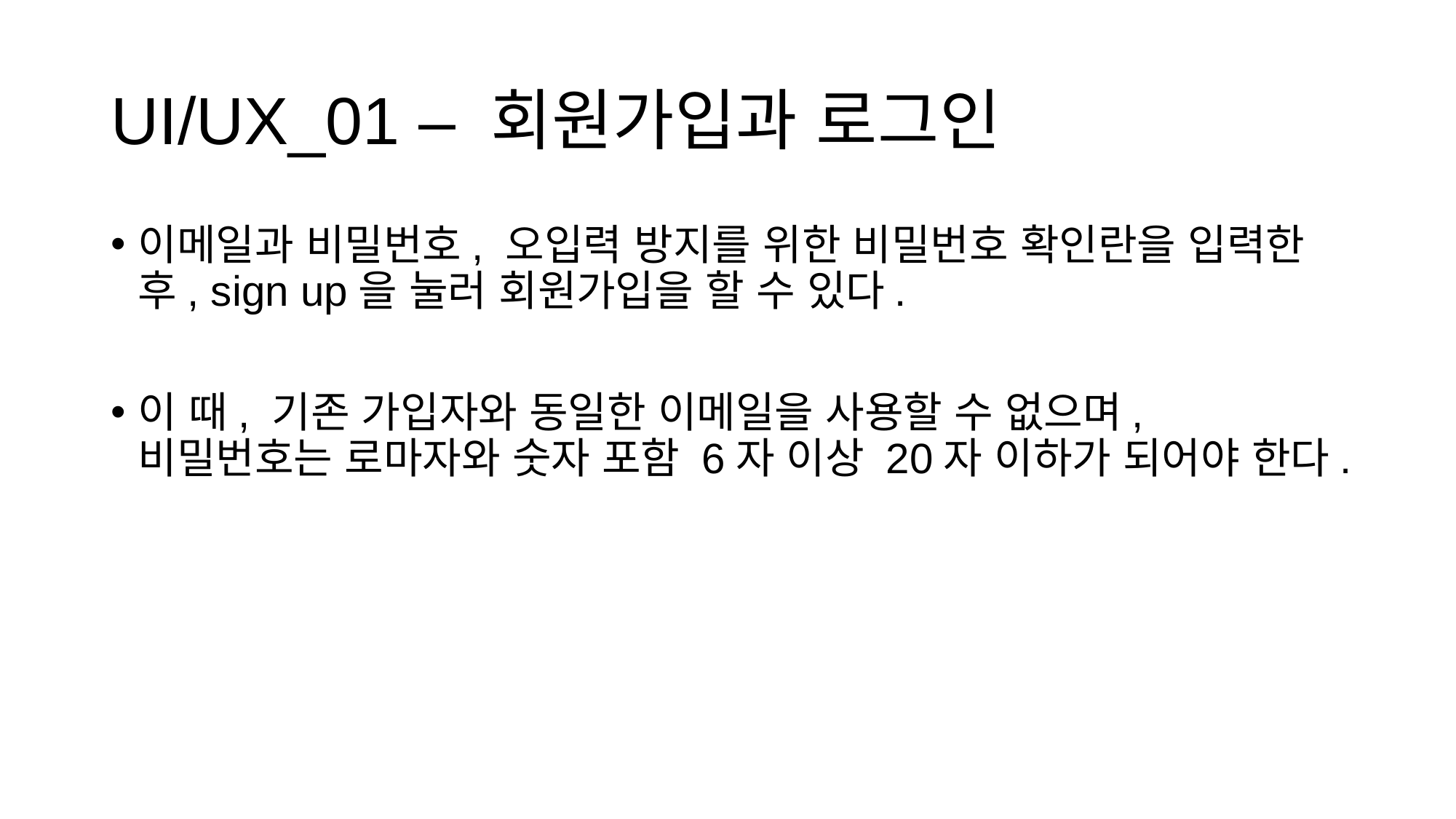

# UI/UX_01 – 회원가입과 로그인
이메일과 비밀번호, 오입력 방지를 위한 비밀번호 확인란을 입력한 후, sign up을 눌러 회원가입을 할 수 있다.

이 때, 기존 가입자와 동일한 이메일을 사용할 수 없으며, 비밀번호는 로마자와 숫자 포함 6자 이상 20자 이하가 되어야 한다.